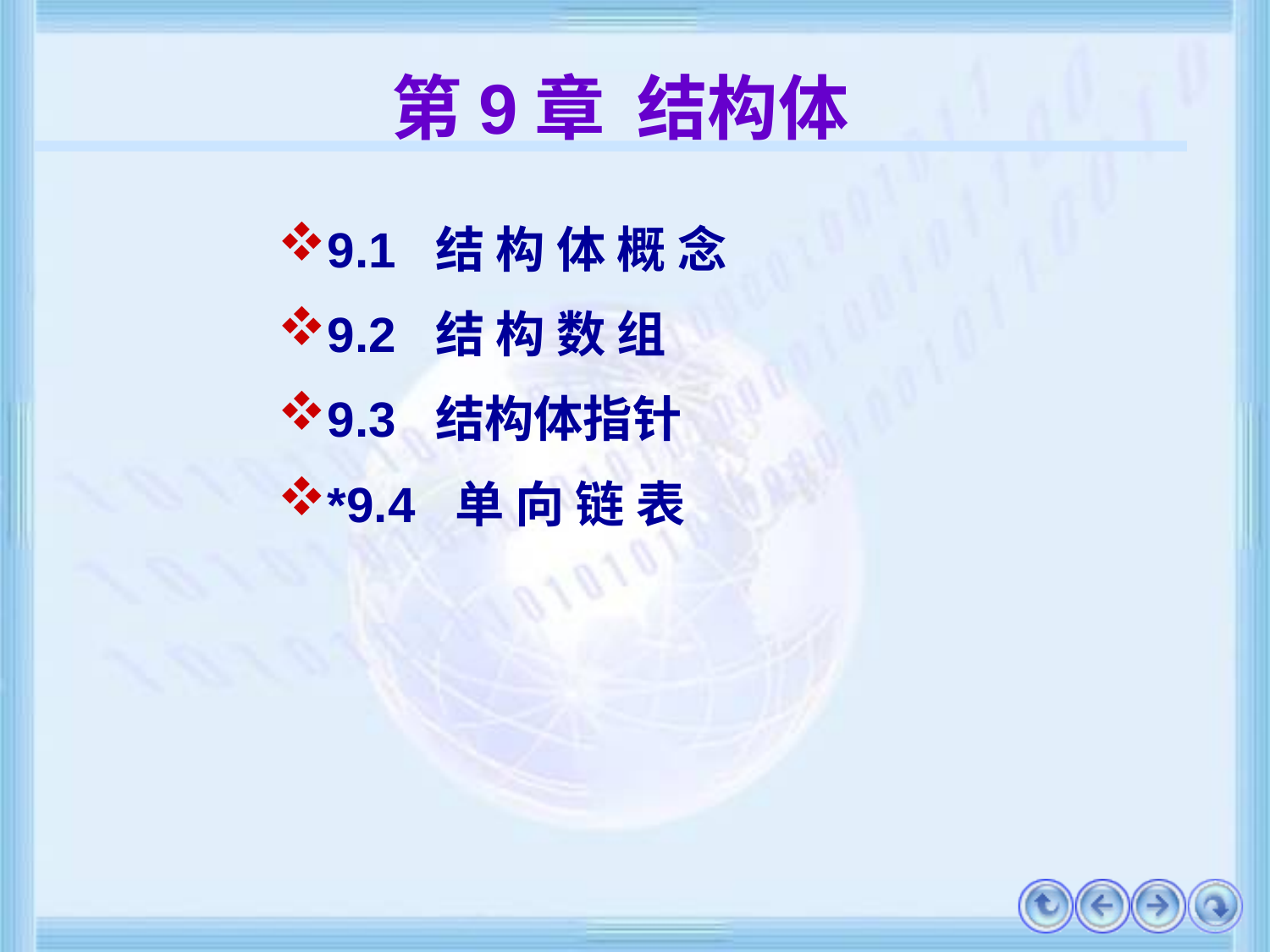

# 第9章  结构体
9.1  结 构 体 概 念
9.2  结 构 数 组
9.3  结构体指针
*9.4  单 向 链 表